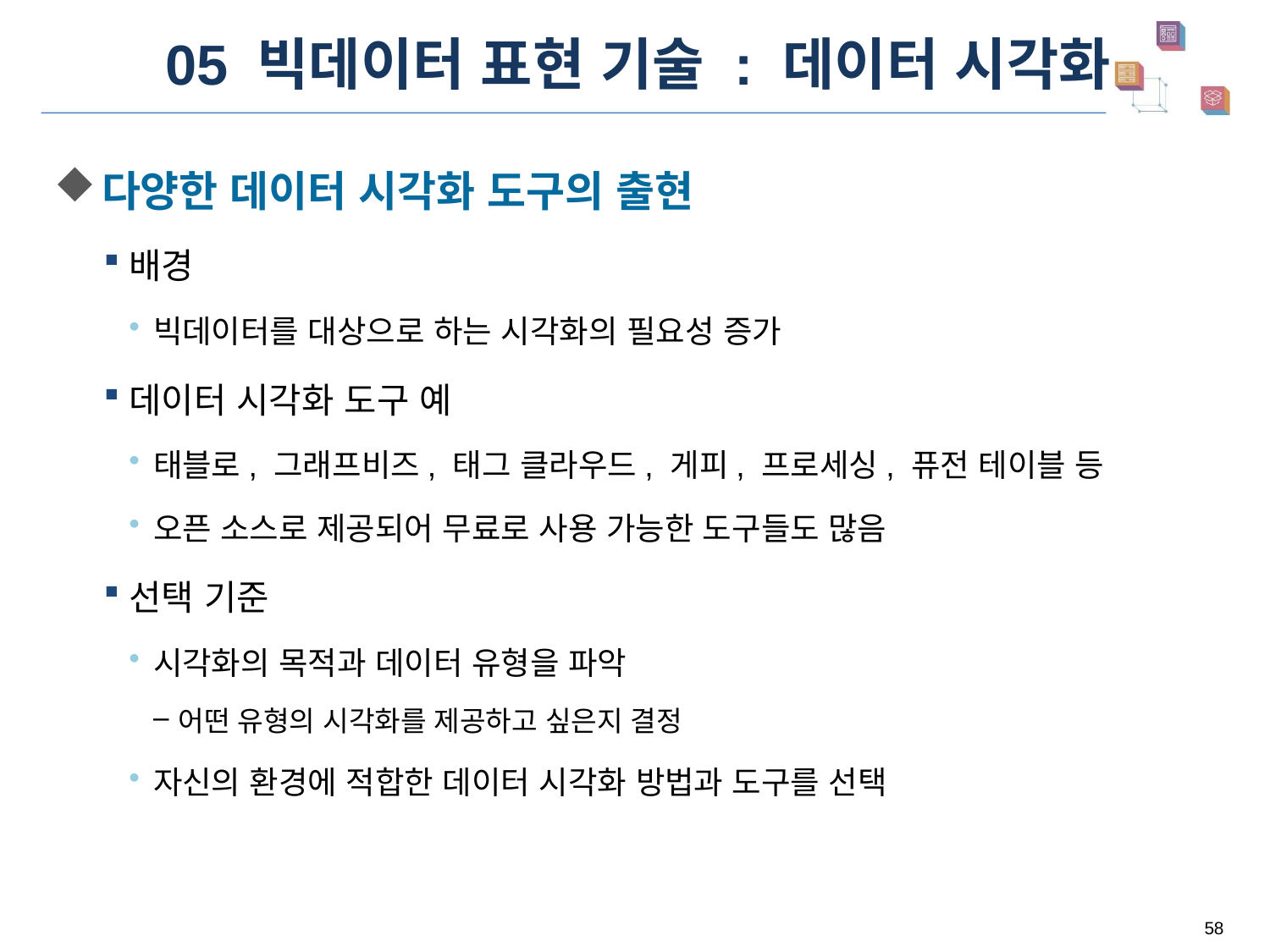

# 05 빅데이터 표현 기술 : 데이터 시각화
다양한 데이터 시각화 도구의 출현
배경
빅데이터를 대상으로 하는 시각화의 필요성 증가
데이터 시각화 도구 예
태블로, 그래프비즈, 태그 클라우드, 게피, 프로세싱, 퓨전 테이블 등
오픈 소스로 제공되어 무료로 사용 가능한 도구들도 많음
선택 기준
시각화의 목적과 데이터 유형을 파악
어떤 유형의 시각화를 제공하고 싶은지 결정
자신의 환경에 적합한 데이터 시각화 방법과 도구를 선택